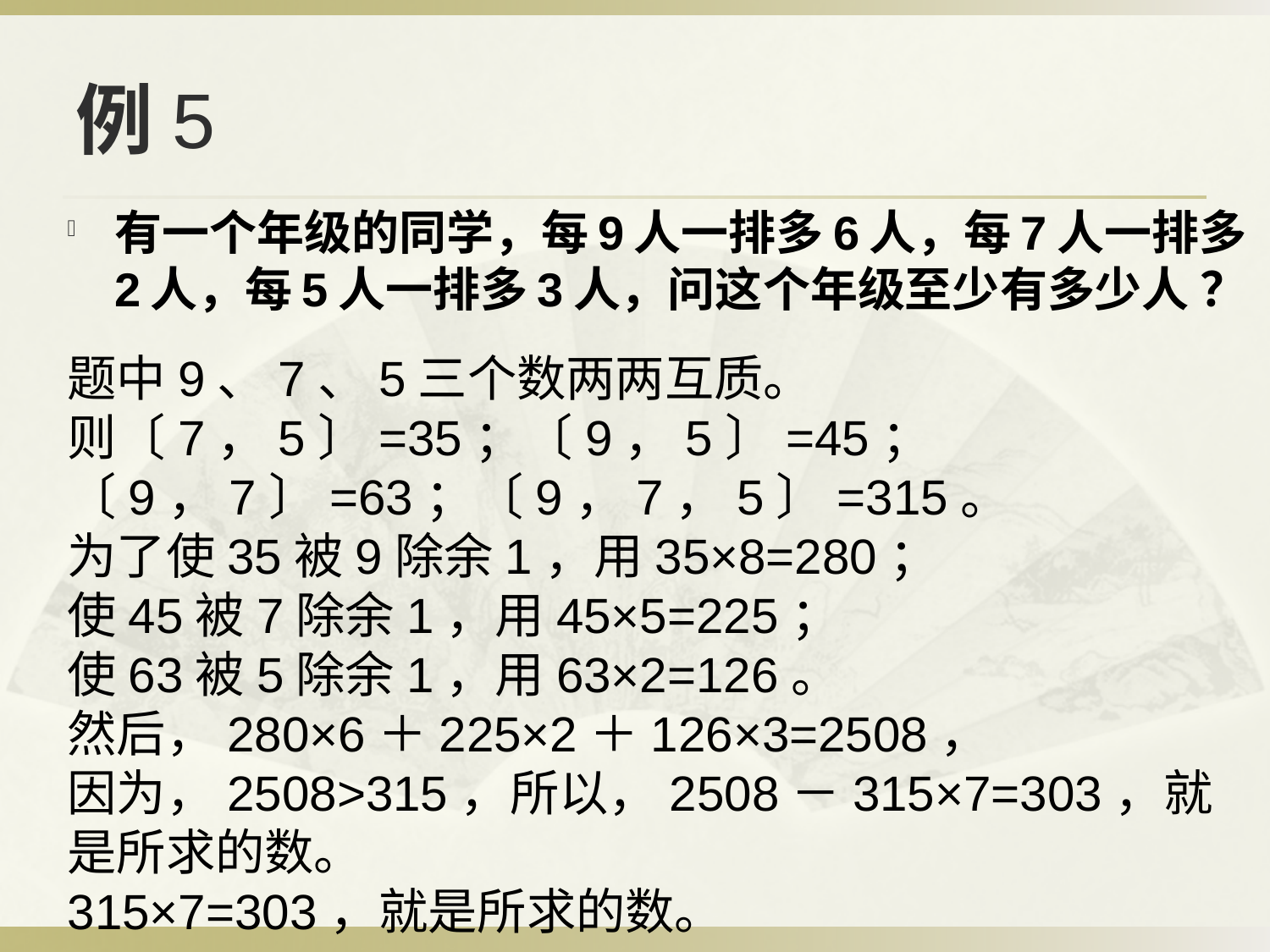

# 例5
有一个年级的同学，每9人一排多6人，每7人一排多2人，每5人一排多3人，问这个年级至少有多少人 ？
题中9、7、5三个数两两互质。
则〔7，5〕=35；〔9，5〕=45；〔9，7〕=63；〔9，7，5〕=315。
为了使35被9除余1，用35×8=280；
使45被7除余1，用45×5=225；
使63被5除余1，用63×2=126。
然后，280×6＋225×2＋126×3=2508，
因为，2508>315，所以，2508－315×7=303，就是所求的数。
315×7=303，就是所求的数。